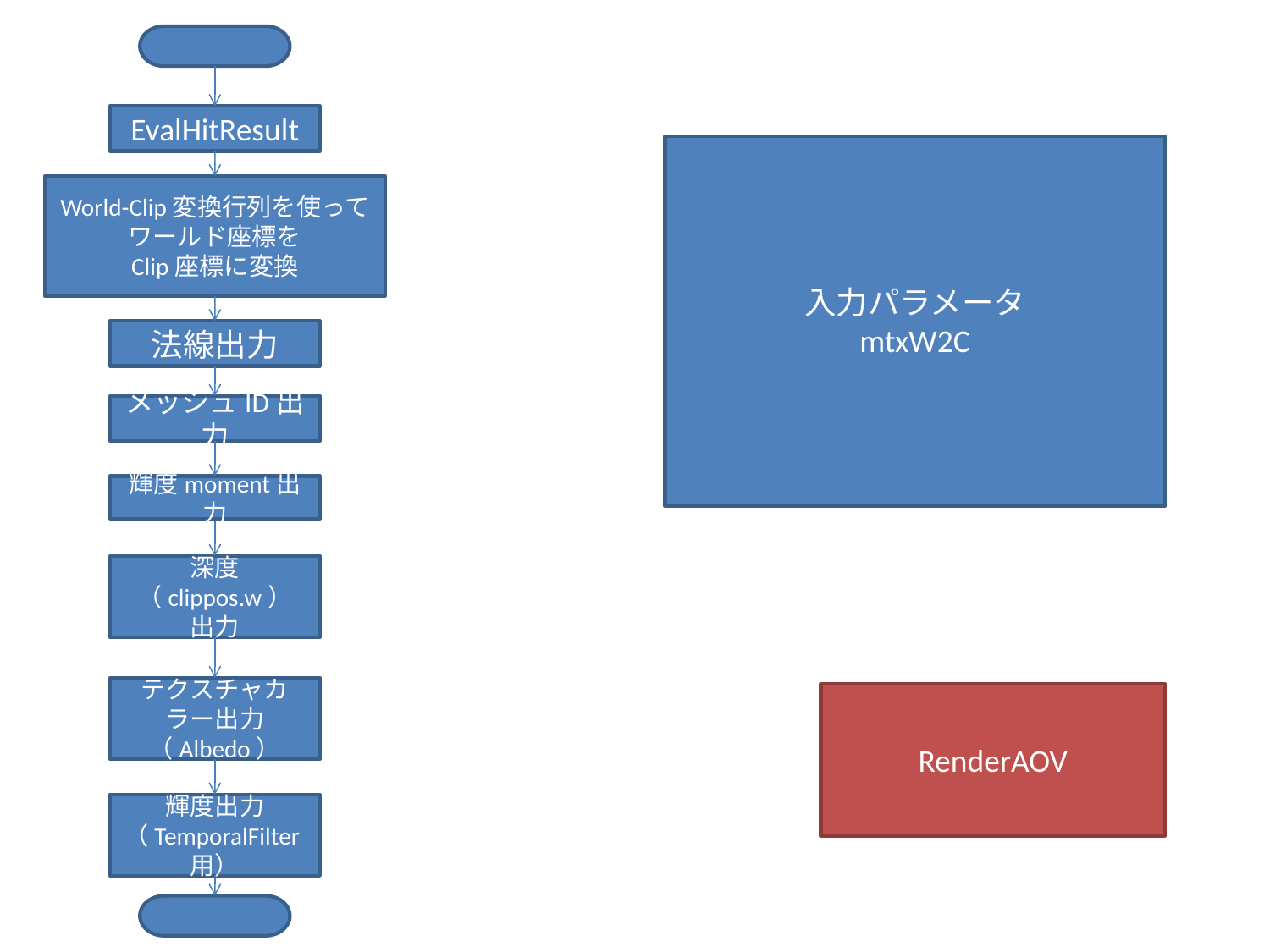

EvalHitResult
入力パラメータ
mtxW2C
World-Clip変換行列を使ってワールド座標を
Clip座標に変換
法線出力
メッシュID出力
輝度moment出力
深度（clippos.w）
出力
テクスチャカラー出力
（Albedo）
RenderAOV
輝度出力
（TemporalFilter用）